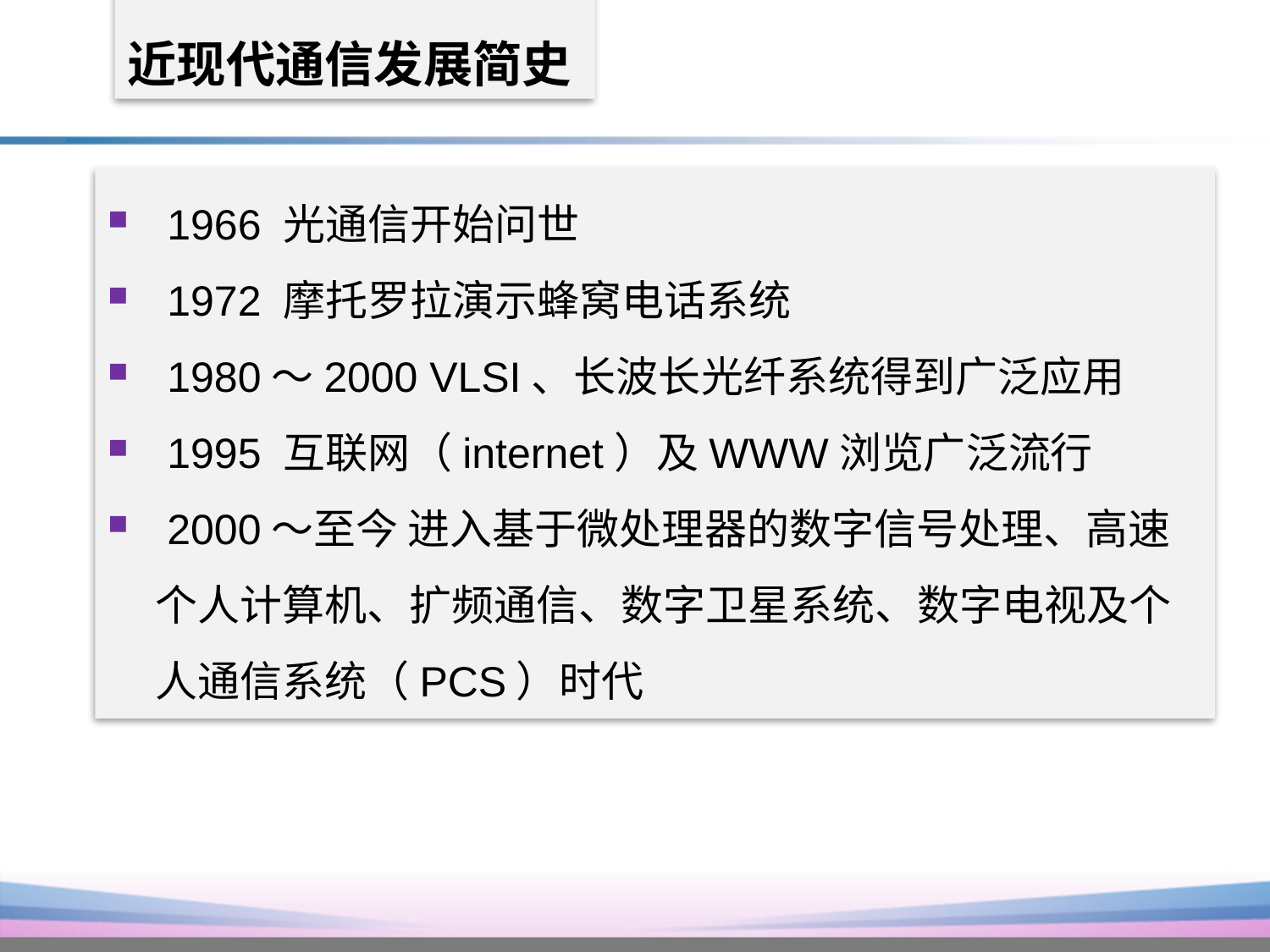

# 近现代通信发展简史
 1966 光通信开始问世
 1972 摩托罗拉演示蜂窝电话系统
 1980～2000 VLSI、长波长光纤系统得到广泛应用
 1995 互联网（internet）及WWW浏览广泛流行
 2000～至今 进入基于微处理器的数字信号处理、高速个人计算机、扩频通信、数字卫星系统、数字电视及个人通信系统（PCS）时代